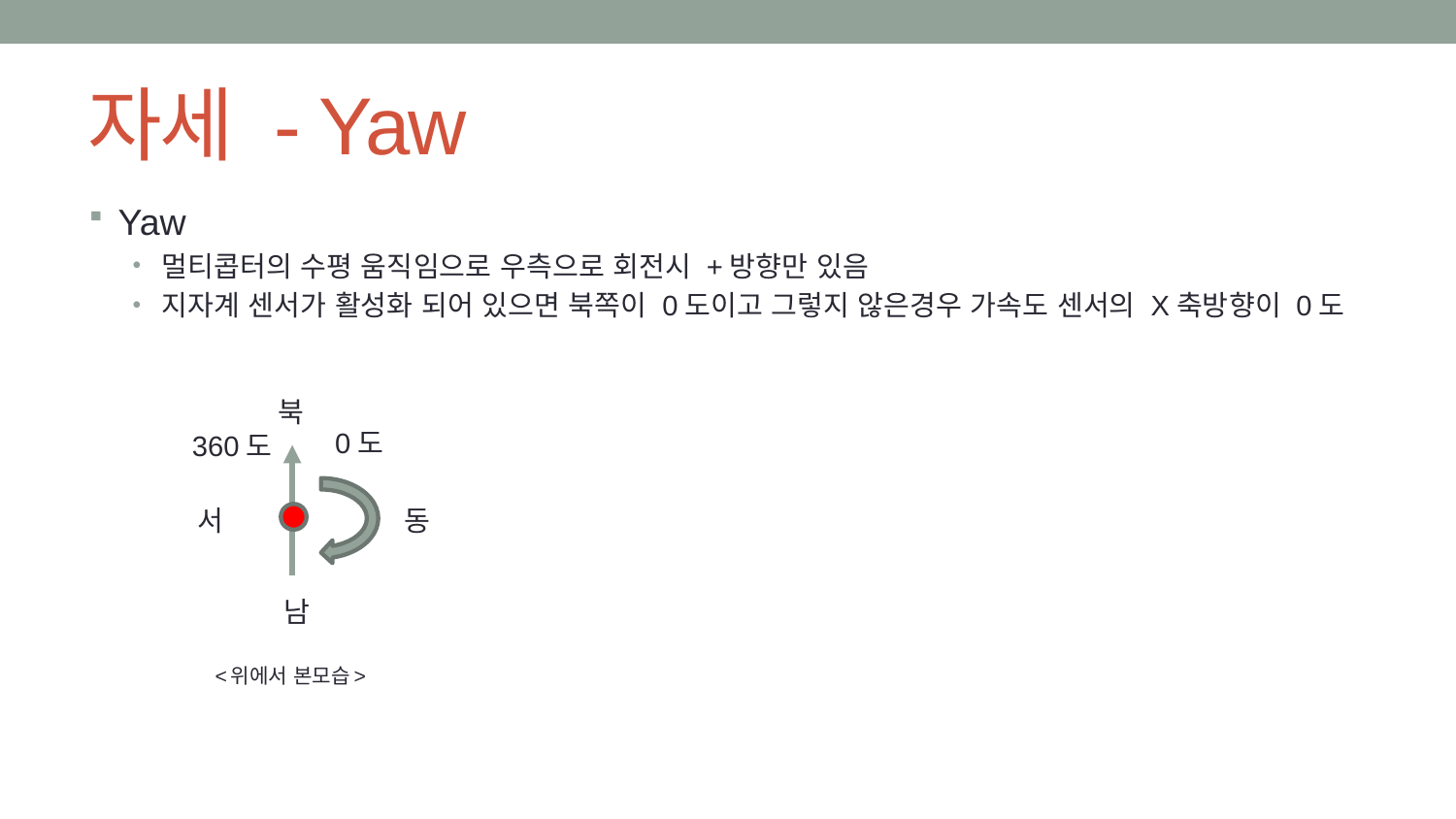

# 자세 - Yaw
Yaw
멀티콥터의 수평 움직임으로 우측으로 회전시 +방향만 있음
지자계 센서가 활성화 되어 있으면 북쪽이 0도이고 그렇지 않은경우 가속도 센서의 X축방향이 0도
북
0도
360도

서
동

남
<위에서 본모습>